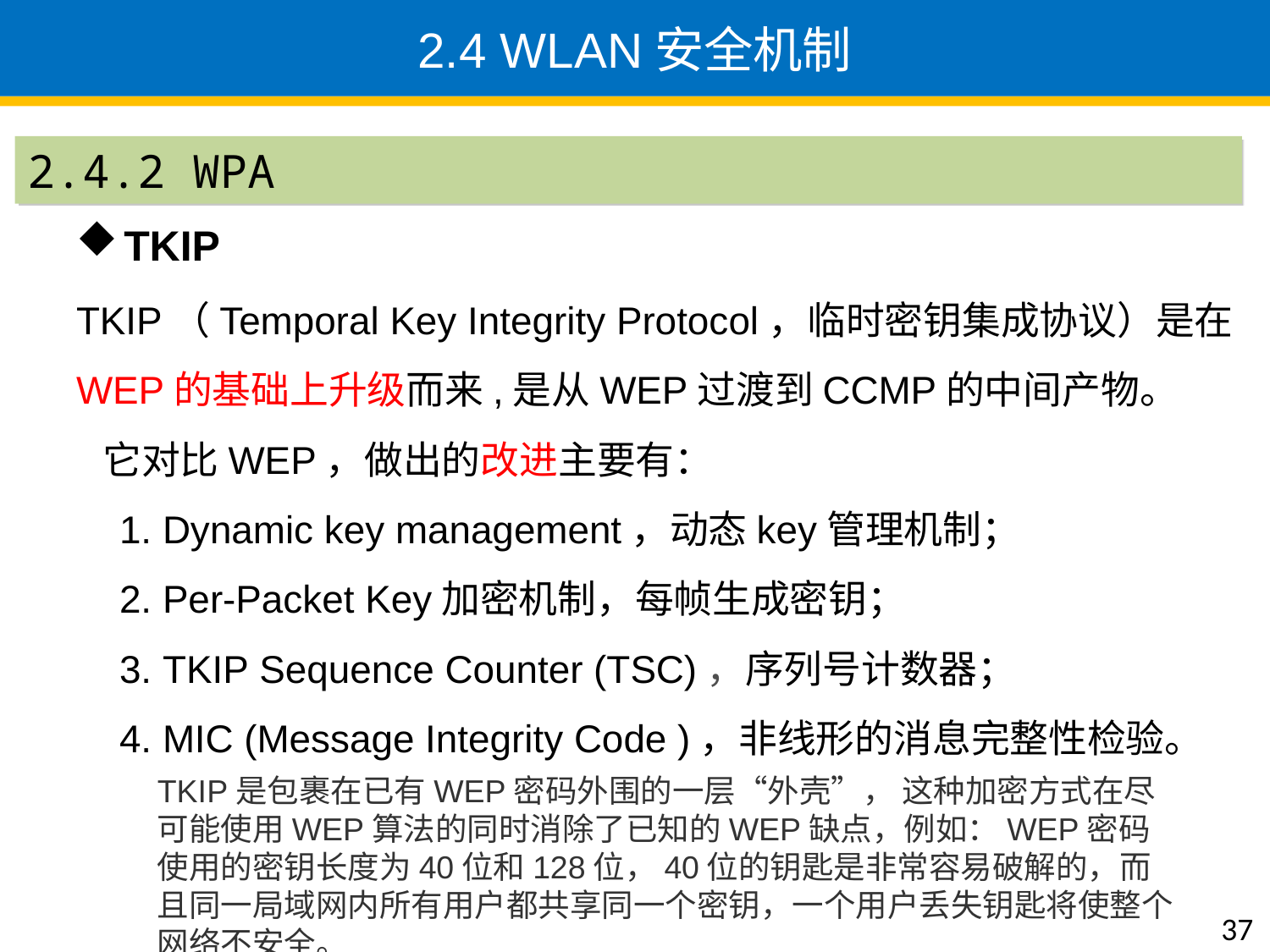

# 2.4 WLAN安全机制
2.4.2 WPA
TKIP
TKIP（Temporal Key Integrity Protocol，临时密钥集成协议）是在WEP的基础上升级而来,是从WEP过渡到CCMP的中间产物。
  它对比WEP，做出的改进主要有：
    1. Dynamic key management，动态key管理机制；
    2. Per-Packet Key加密机制，每帧生成密钥；
    3. TKIP Sequence Counter (TSC)，序列号计数器；
    4. MIC (Message Integrity Code )，非线形的消息完整性检验。
TKIP是包裹在已有WEP密码外围的一层“外壳”， 这种加密方式在尽可能使用WEP算法的同时消除了已知的WEP缺点，例如：WEP密码使用的密钥长度为40位和128位，40位的钥匙是非常容易破解的，而且同一局域网内所有用户都共享同一个密钥，一个用户丢失钥匙将使整个网络不安全。
37